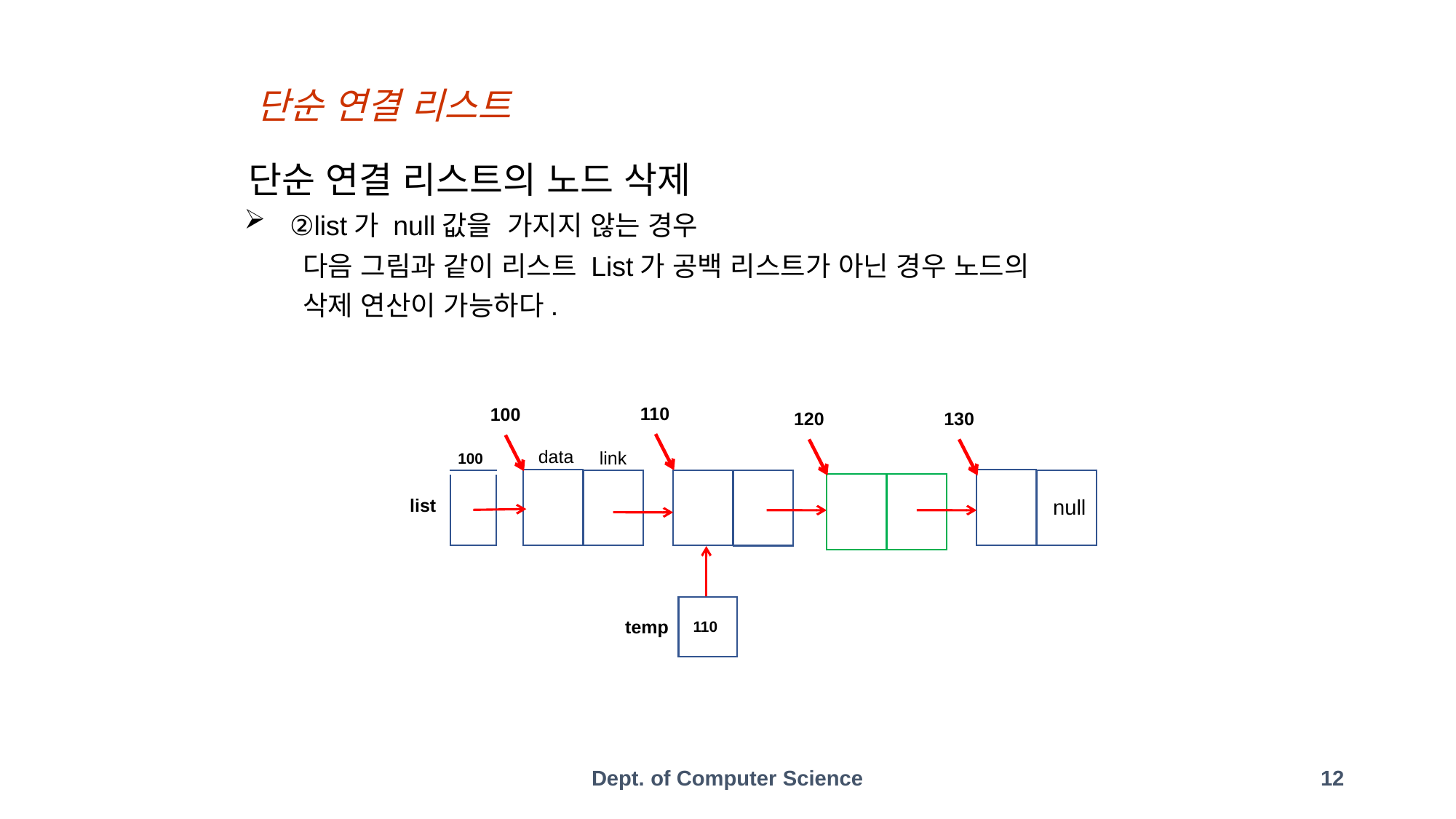

단순 연결 리스트
단순 연결 리스트의 노드 삭제

다음 그림과 같이 리스트 List가 공백 리스트가 아닌 경우 노드의
삭제 연산이 가능하다.

②list가 null값을  가지지 않는 경우
110
100
120
130
data
link

null
list
100

temp
110
Dept. of Computer Science
12